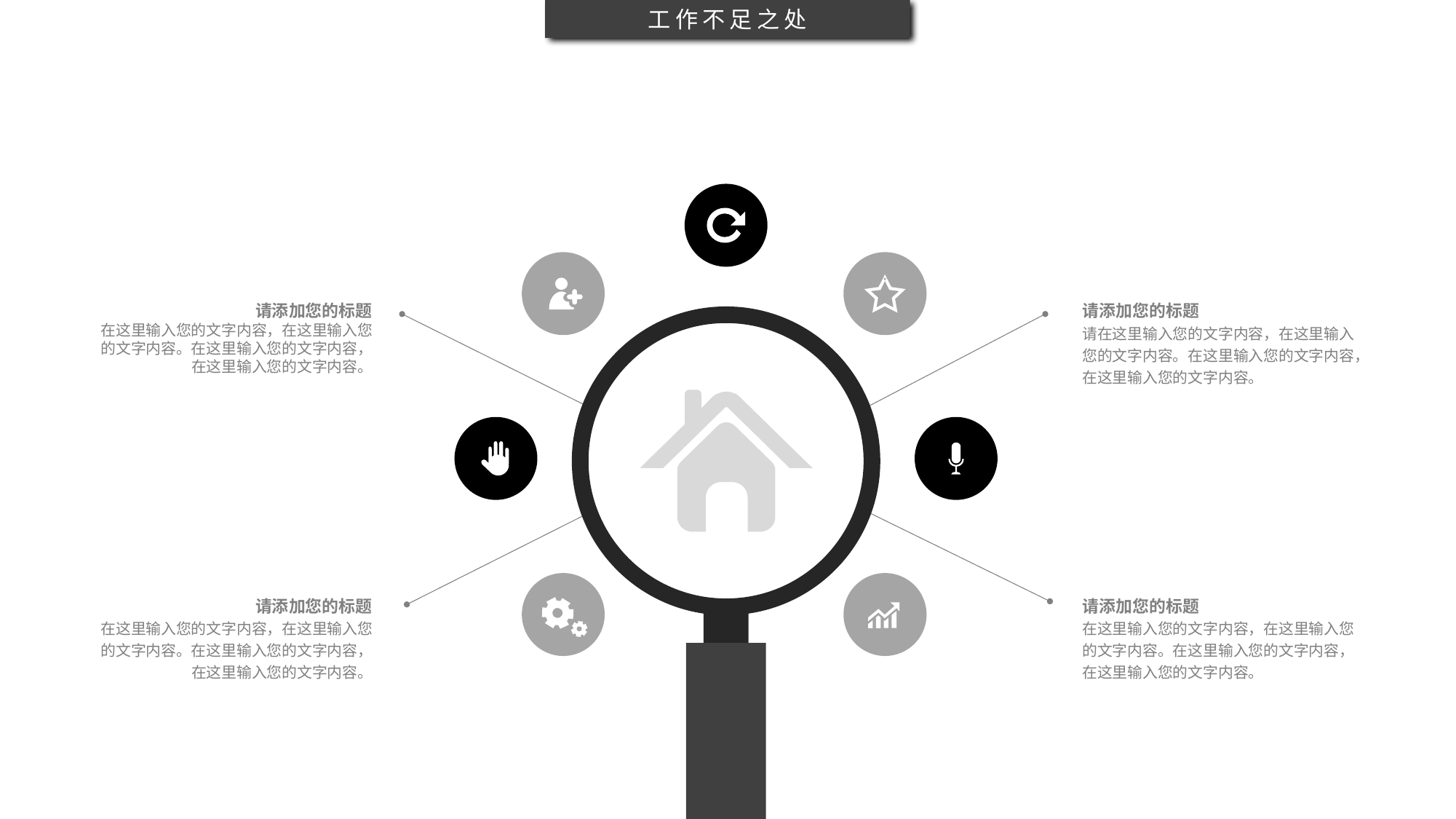

工作不足之处

请添加您的标题
在这里输入您的文字内容，在这里输入您的文字内容。在这里输入您的文字内容，在这里输入您的文字内容。
请添加您的标题
请在这里输入您的文字内容，在这里输入您的文字内容。在这里输入您的文字内容，在这里输入您的文字内容。

请添加您的标题
在这里输入您的文字内容，在这里输入您的文字内容。在这里输入您的文字内容，在这里输入您的文字内容。
请添加您的标题
在这里输入您的文字内容，在这里输入您的文字内容。在这里输入您的文字内容，在这里输入您的文字内容。